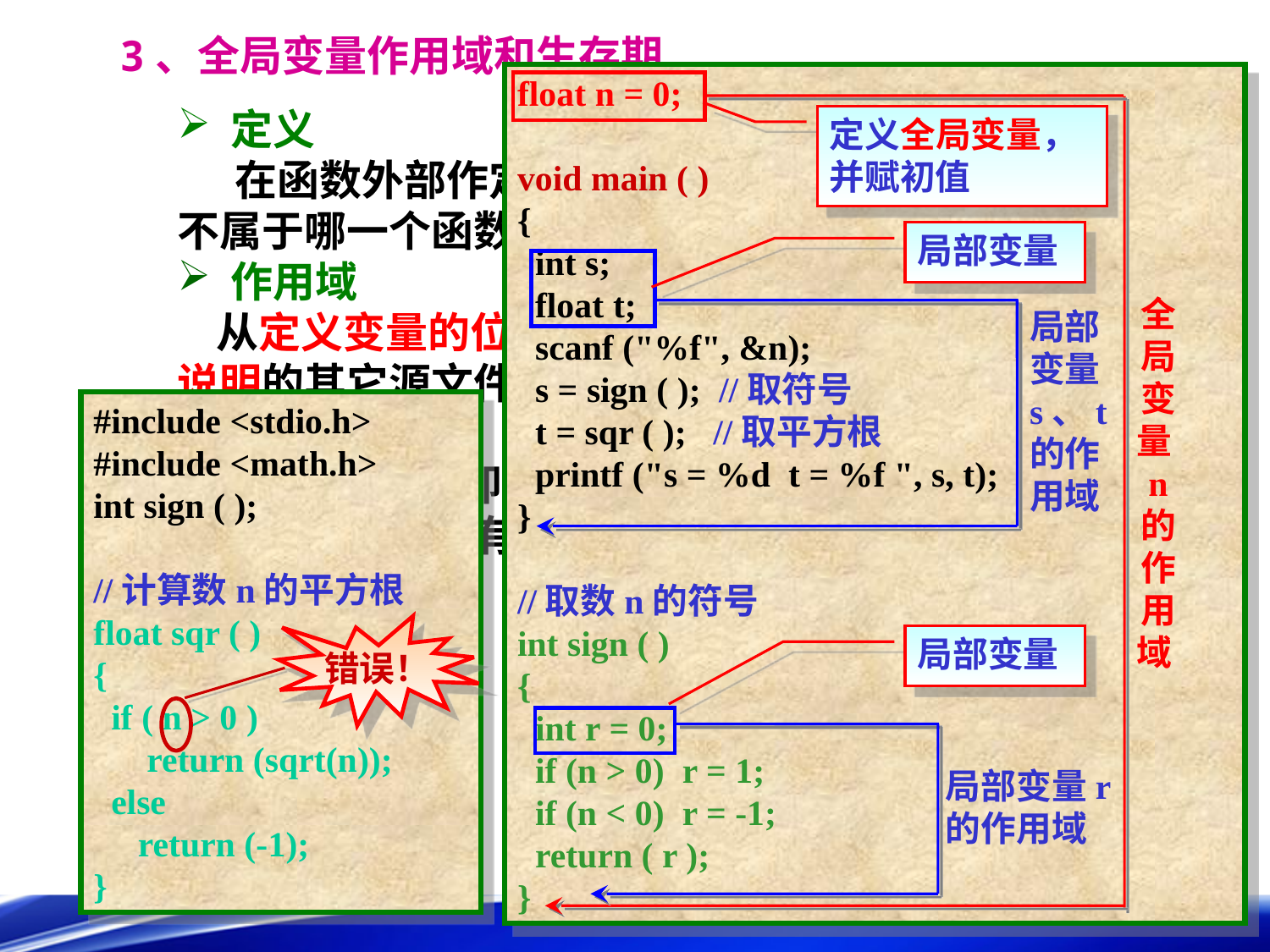

3、全局变量作用域和生存期
float n = 0;

void main ( )
{
  int s;
  float t;
  scanf ("%f", &n);
  s = sign ( );  //取符号
  t = sqr ( );   //取平方根
  printf ("s = %d  t = %f ", s, t);
}

//取数n的符号
int sign ( )
{
  int r = 0;
  if (n > 0)  r = 1;
  if (n < 0)  r = -1;
  return ( r );
}

全局变量n
的作用域
 定义
     在函数外部作定义说明的变量，也称为外部变量 。它不属于哪一个函数，而属于一个源程序文件。
 作用域
   从定义变量的位置开始到本源文件结束，及有extern说明的其它源文件。
 生存期
  与程序相同。即从程序开始执行到程序终止的这段时间内，全局变量都有效。
定义全局变量，并赋初值
局部变量

局部变量s、t
的作用域

#include <stdio.h>
#include <math.h>
int sign ( );

//计算数n的平方根
float sqr ( )
{
  if ( n > 0 )
      return (sqrt(n));
  else
     return (-1);
}
错误！

局部变量

局部变量r
的作用域